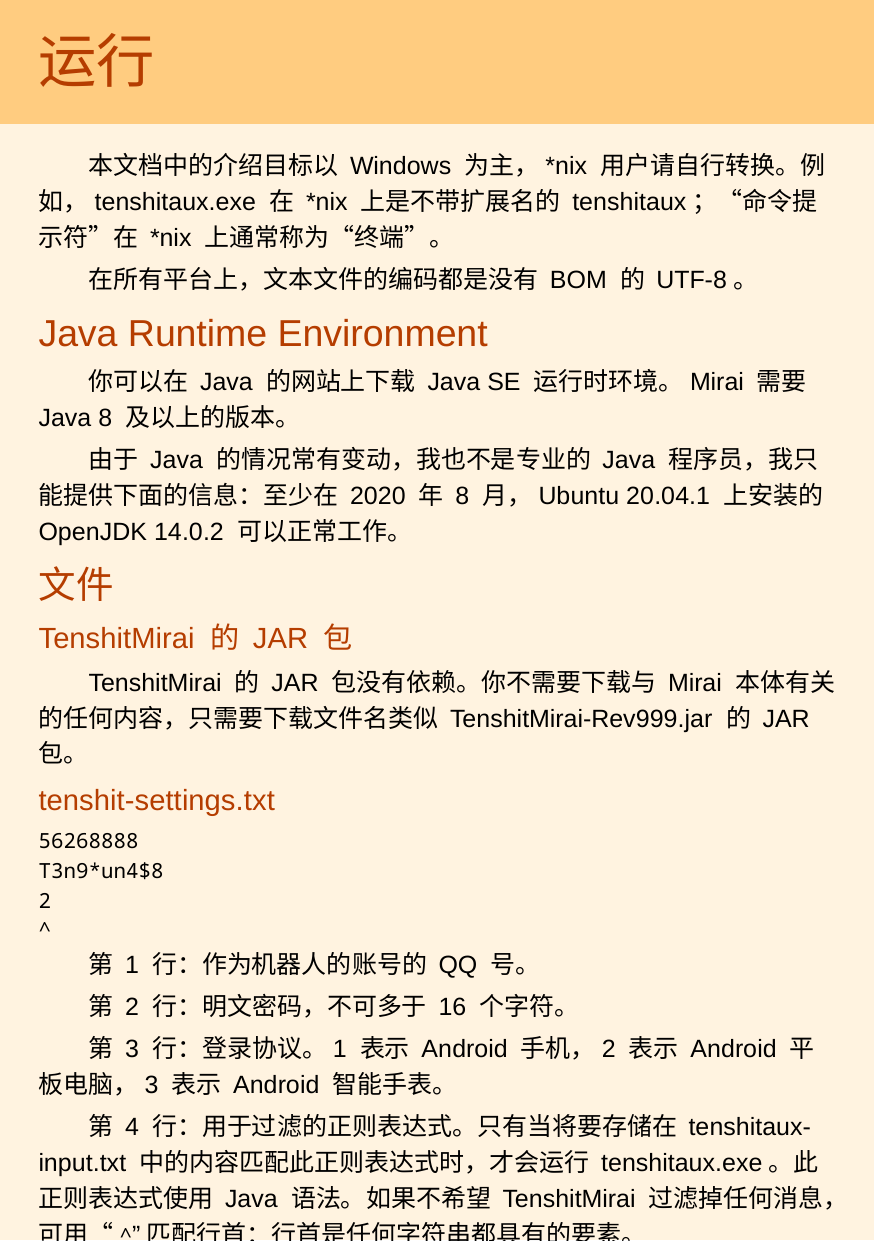

# 运行
本文档中的介绍目标以 Windows 为主，*nix 用户请自行转换。例如，tenshitaux.exe 在 *nix 上是不带扩展名的 tenshitaux；“命令提示符”在 *nix 上通常称为“终端”。
在所有平台上，文本文件的编码都是没有 BOM 的 UTF-8。
Java Runtime Environment
你可以在 Java 的网站上下载 Java SE 运行时环境。Mirai 需要 Java 8 及以上的版本。
由于 Java 的情况常有变动，我也不是专业的 Java 程序员，我只能提供下面的信息：至少在 2020 年 8 月，Ubuntu 20.04.1 上安装的 OpenJDK 14.0.2 可以正常工作。
文件
TenshitMirai 的 JAR 包
TenshitMirai 的 JAR 包没有依赖。你不需要下载与 Mirai 本体有关的任何内容，只需要下载文件名类似 TenshitMirai-Rev999.jar 的 JAR 包。
tenshit-settings.txt
56268888
T3n9*un4$8
2
^
第 1 行：作为机器人的账号的 QQ 号。
第 2 行：明文密码，不可多于 16 个字符。
第 3 行：登录协议。1 表示 Android 手机，2 表示 Android 平板电脑，3 表示 Android 智能手表。
第 4 行：用于过滤的正则表达式。只有当将要存储在 tenshitaux-input.txt 中的内容匹配此正则表达式时，才会运行 tenshitaux.exe。此正则表达式使用 Java 语法。如果不希望 TenshitMirai 过滤掉任何消息，可用“^”匹配行首：行首是任何字符串都具有的要素。